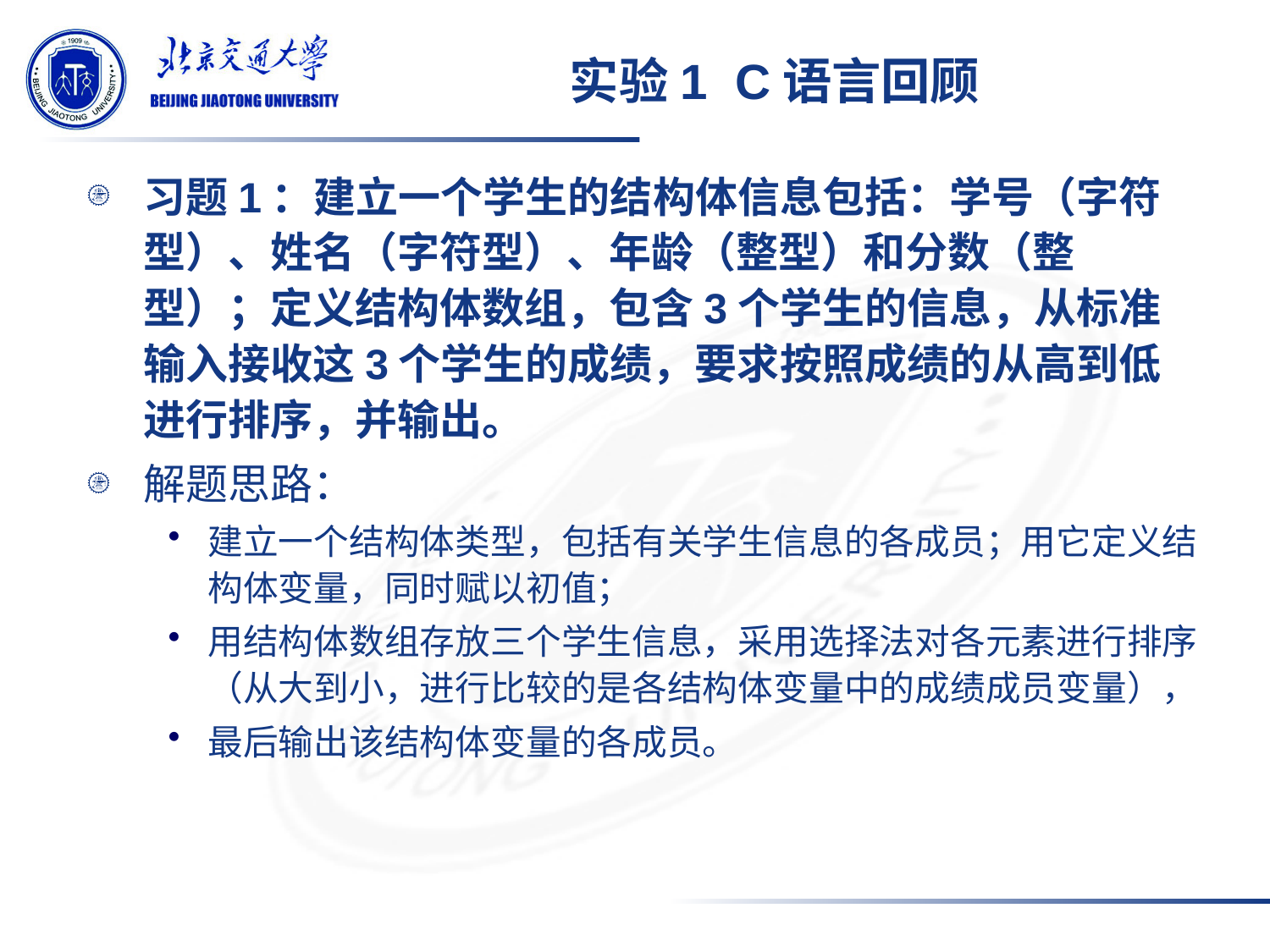

# 实验1  C语言回顾
习题1：建立一个学生的结构体信息包括：学号（字符型）、姓名（字符型）、年龄（整型）和分数（整型）；定义结构体数组，包含3个学生的信息，从标准输入接收这3个学生的成绩，要求按照成绩的从高到低进行排序，并输出。
解题思路：
建立一个结构体类型，包括有关学生信息的各成员；用它定义结构体变量，同时赋以初值；
用结构体数组存放三个学生信息，采用选择法对各元素进行排序（从大到小，进行比较的是各结构体变量中的成绩成员变量），
最后输出该结构体变量的各成员。